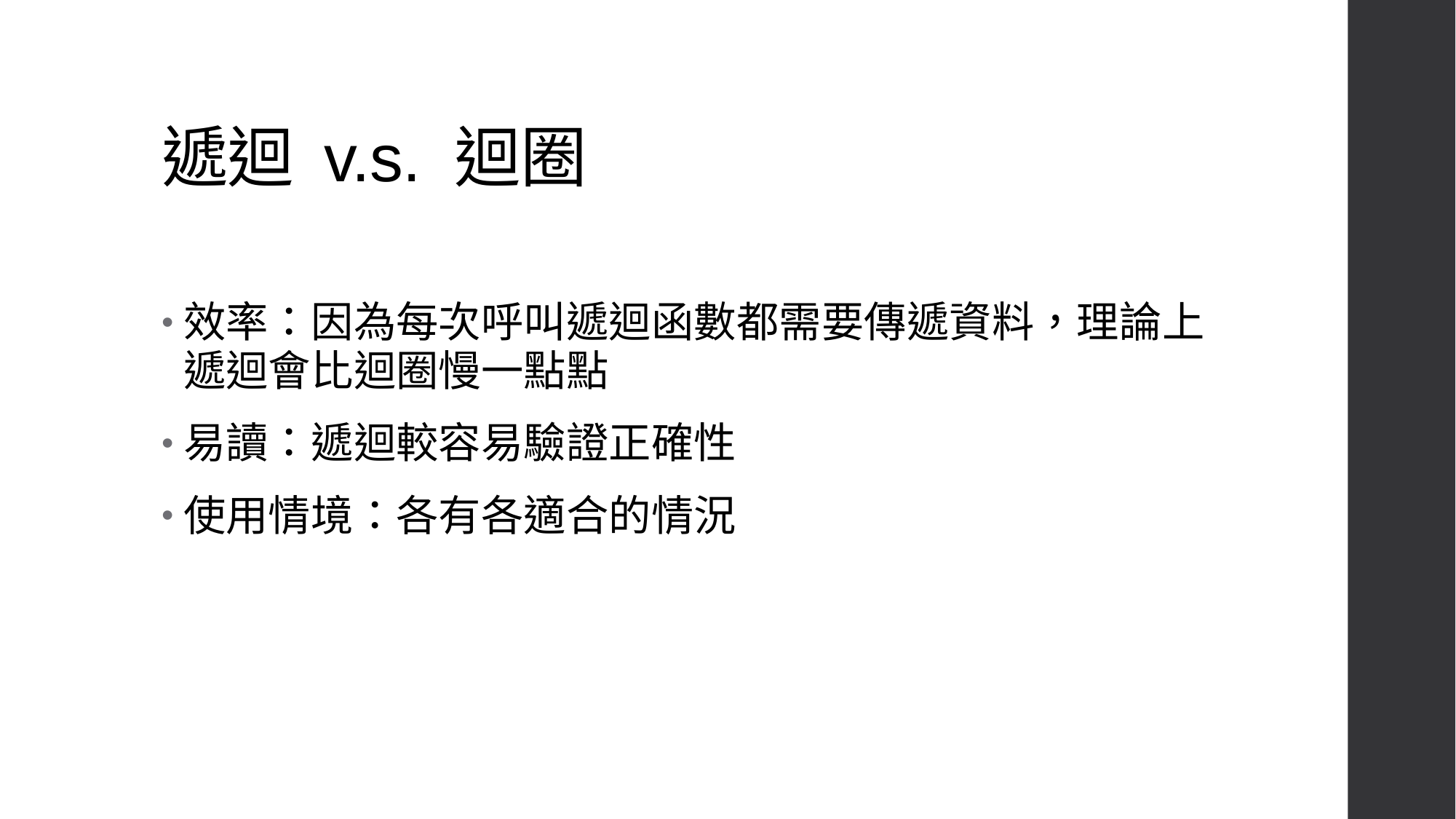

# 遞迴 v.s. 迴圈

效率：因為每次呼叫遞迴函數都需要傳遞資料，理論上遞迴會比迴圈慢一點點
易讀：遞迴較容易驗證正確性
使用情境：各有各適合的情況